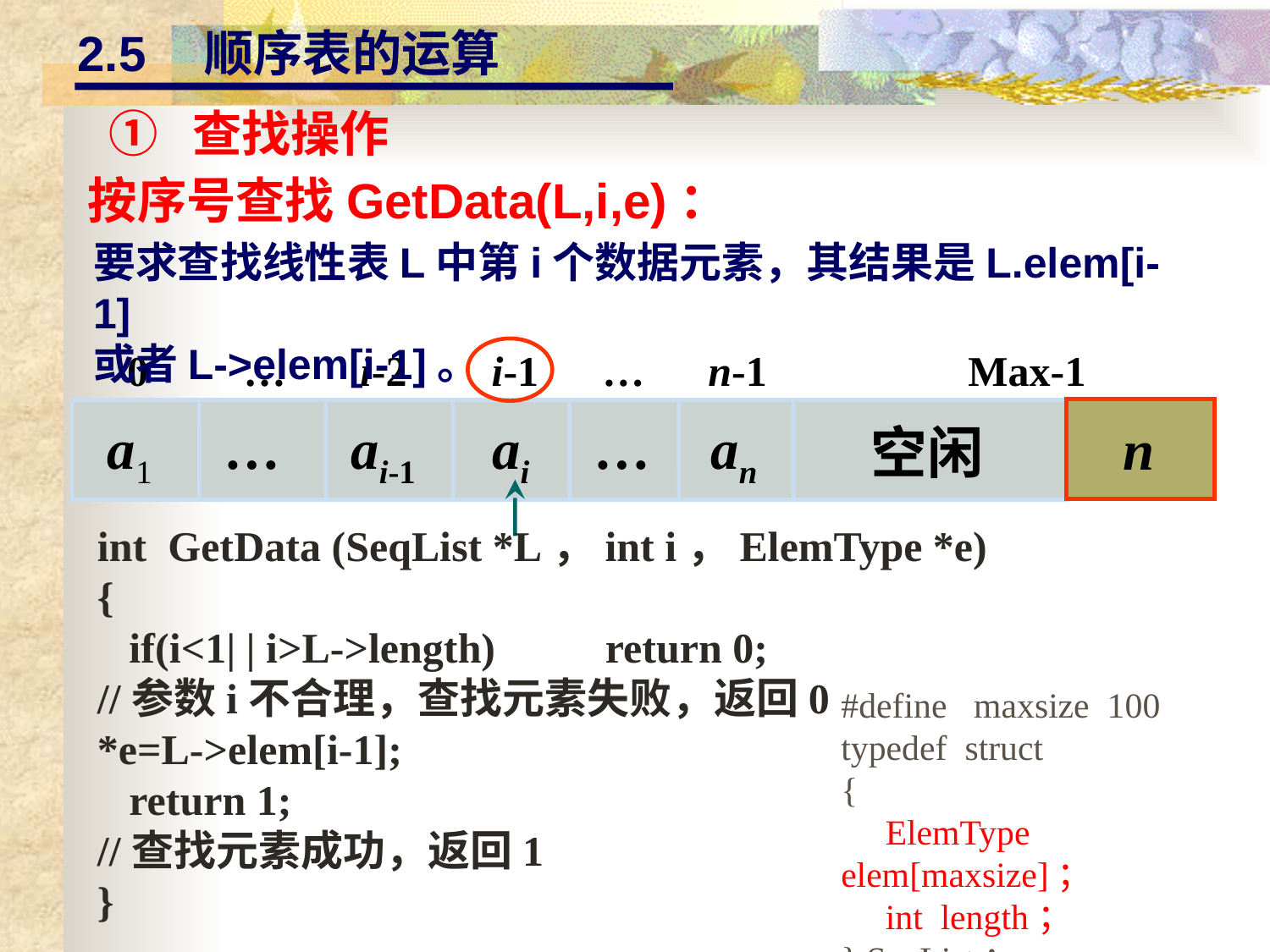

2.5	顺序表的运算

①  查找操作
按序号查找GetData(L,i,e)：
要求查找线性表L中第i个数据元素，其结果是L.elem[i-1]
或者L->elem[i-1]。
   0         …       i-2        i-1      …      n-1                   Max-1

    n

 a1
…
 ai-1
  ai
…
 an
 空闲
int  GetData (SeqList *L，int i，ElemType *e)
{
   if(i<1| | i>L->length)	return 0;
//参数i不合理，查找元素失败，返回0
*e=L->elem[i-1];
   return 1;
//查找元素成功，返回1
}
#define   maxsize  100
typedef  struct
{
     ElemType  elem[maxsize]；
     int  length；
} SeqList；